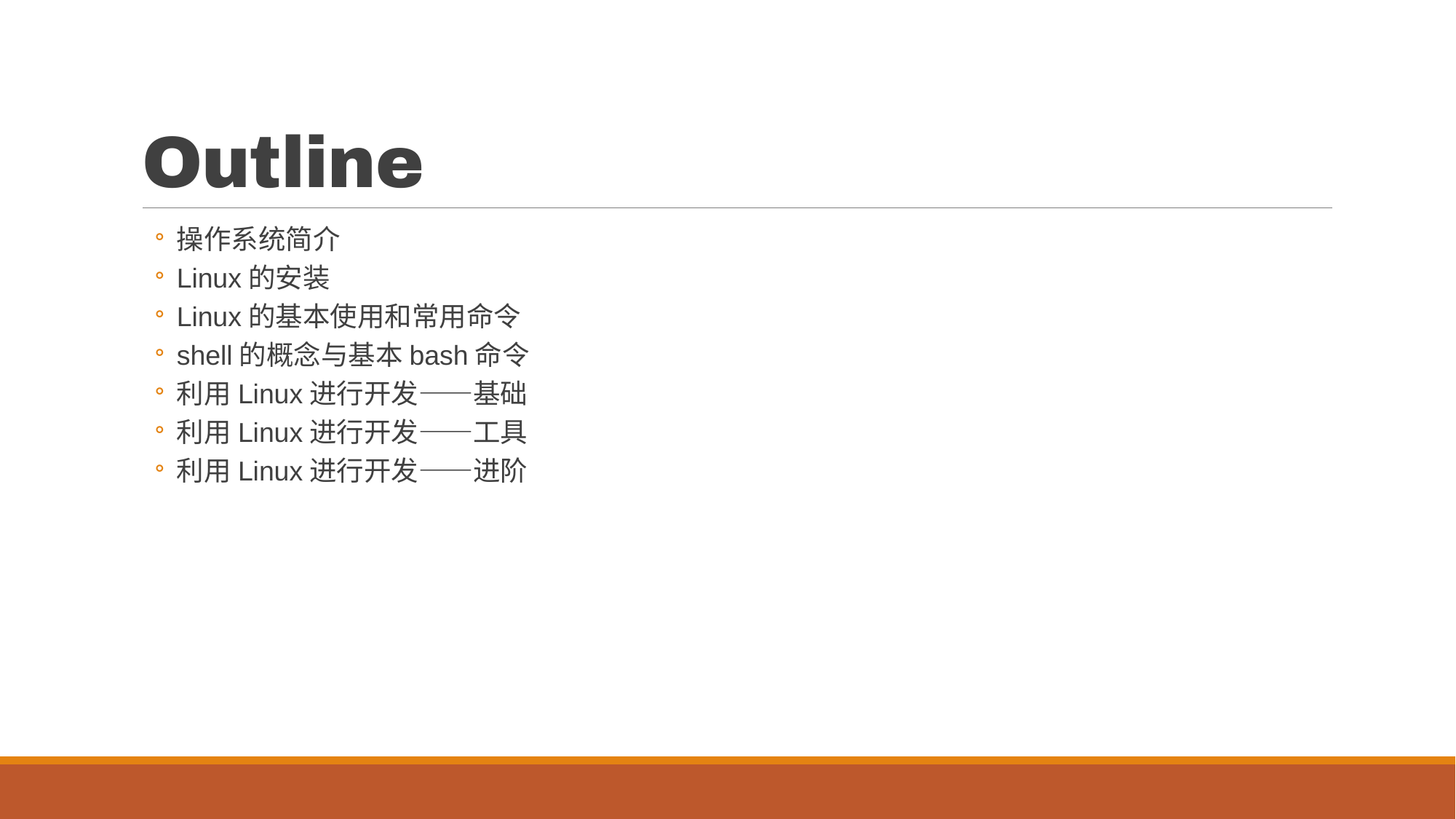

# Outline
操作系统简介
Linux的安装
Linux的基本使用和常用命令
shell的概念与基本bash命令
利用Linux进行开发——基础
利用Linux进行开发——工具
利用Linux进行开发——进阶